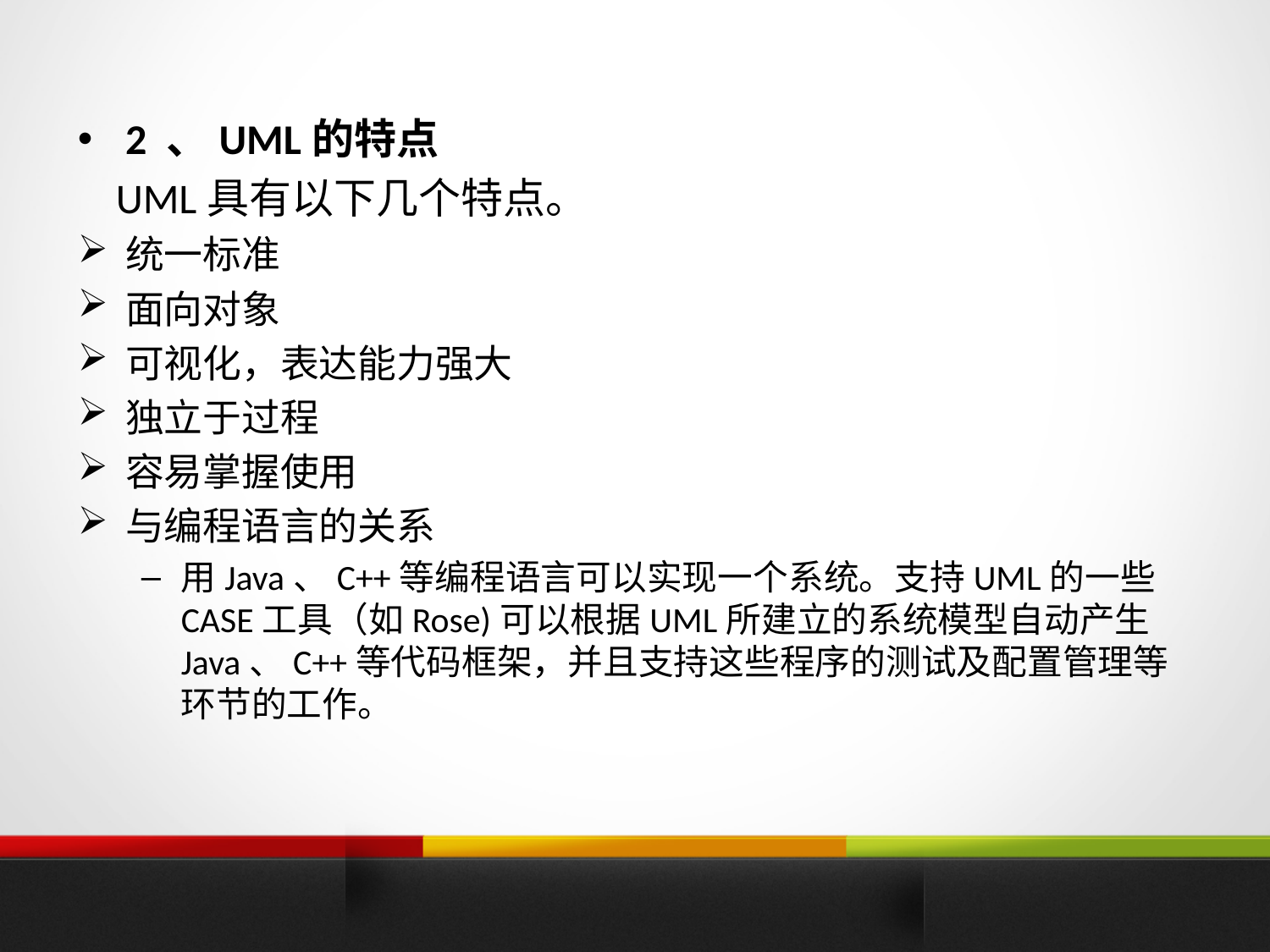

2 、UML的特点
    UML具有以下几个特点。
统一标准
面向对象
可视化，表达能力强大
独立于过程
容易掌握使用
与编程语言的关系
用Java、C++等编程语言可以实现一个系统。支持UML的一些CASE工具（如Rose)可以根据UML所建立的系统模型自动产生Java、C++等代码框架，并且支持这些程序的测试及配置管理等环节的工作。